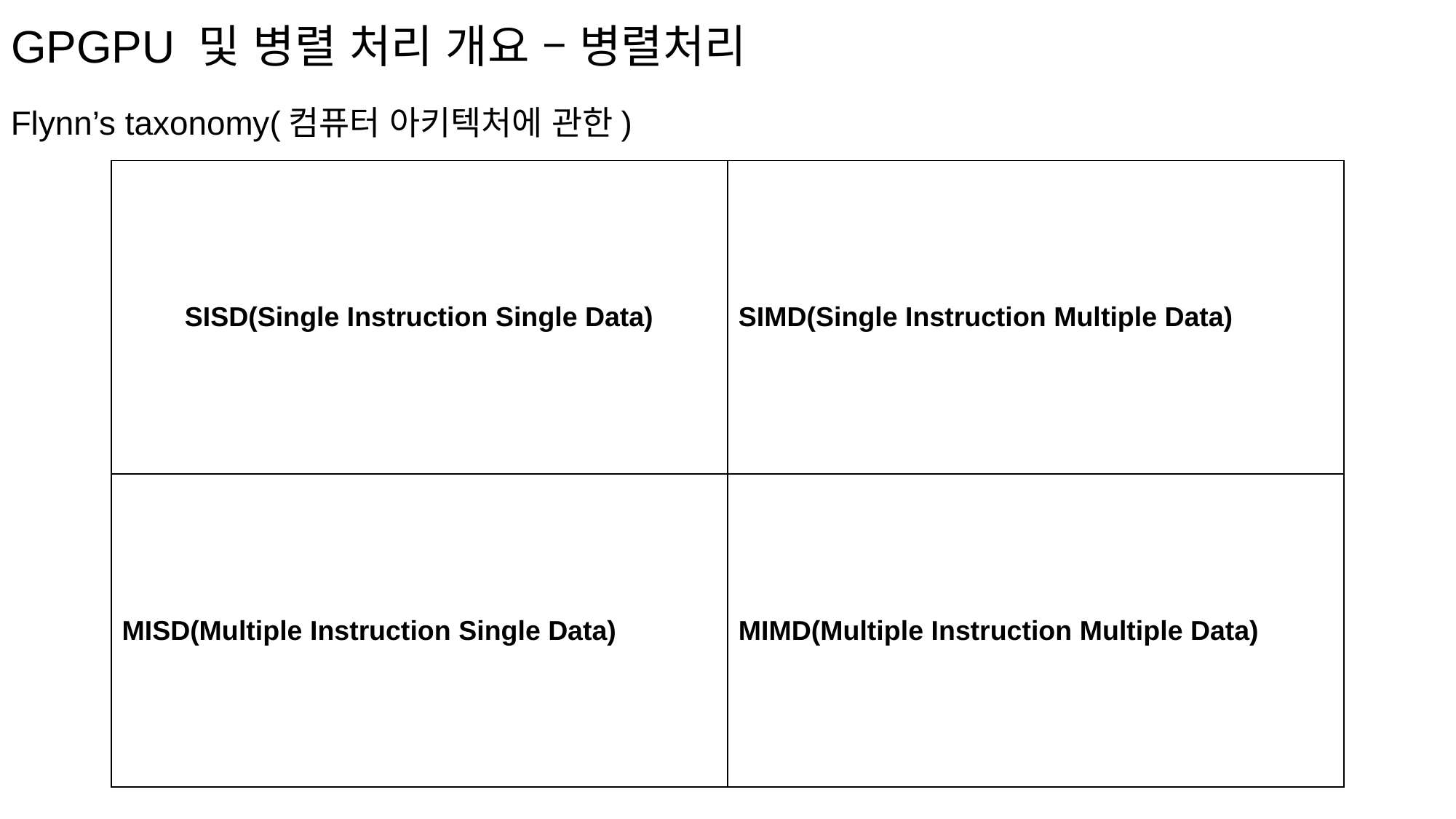

# GPGPU 및 병렬 처리 개요 – 병렬처리
Flynn’s taxonomy(컴퓨터 아키텍처에 관한)
| SISD(Single Instruction Single Data) | SIMD(Single Instruction Multiple Data) |
| --- | --- |
| MISD(Multiple Instruction Single Data) | MIMD(Multiple Instruction Multiple Data) |